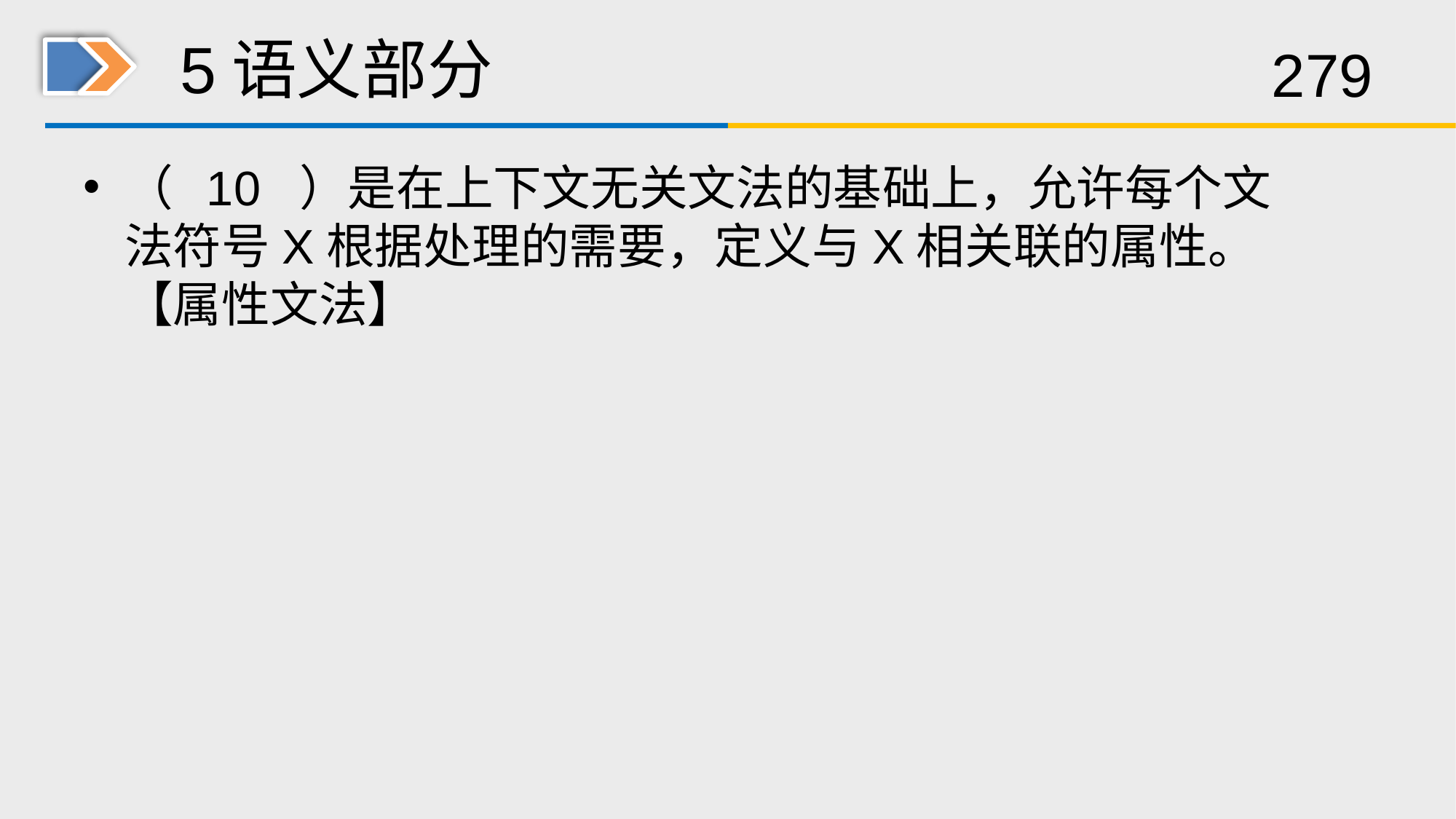

# 5语义部分
279
（  10  ）是在上下文无关文法的基础上，允许每个文法符号X根据处理的需要，定义与X相关联的属性。【属性文法】